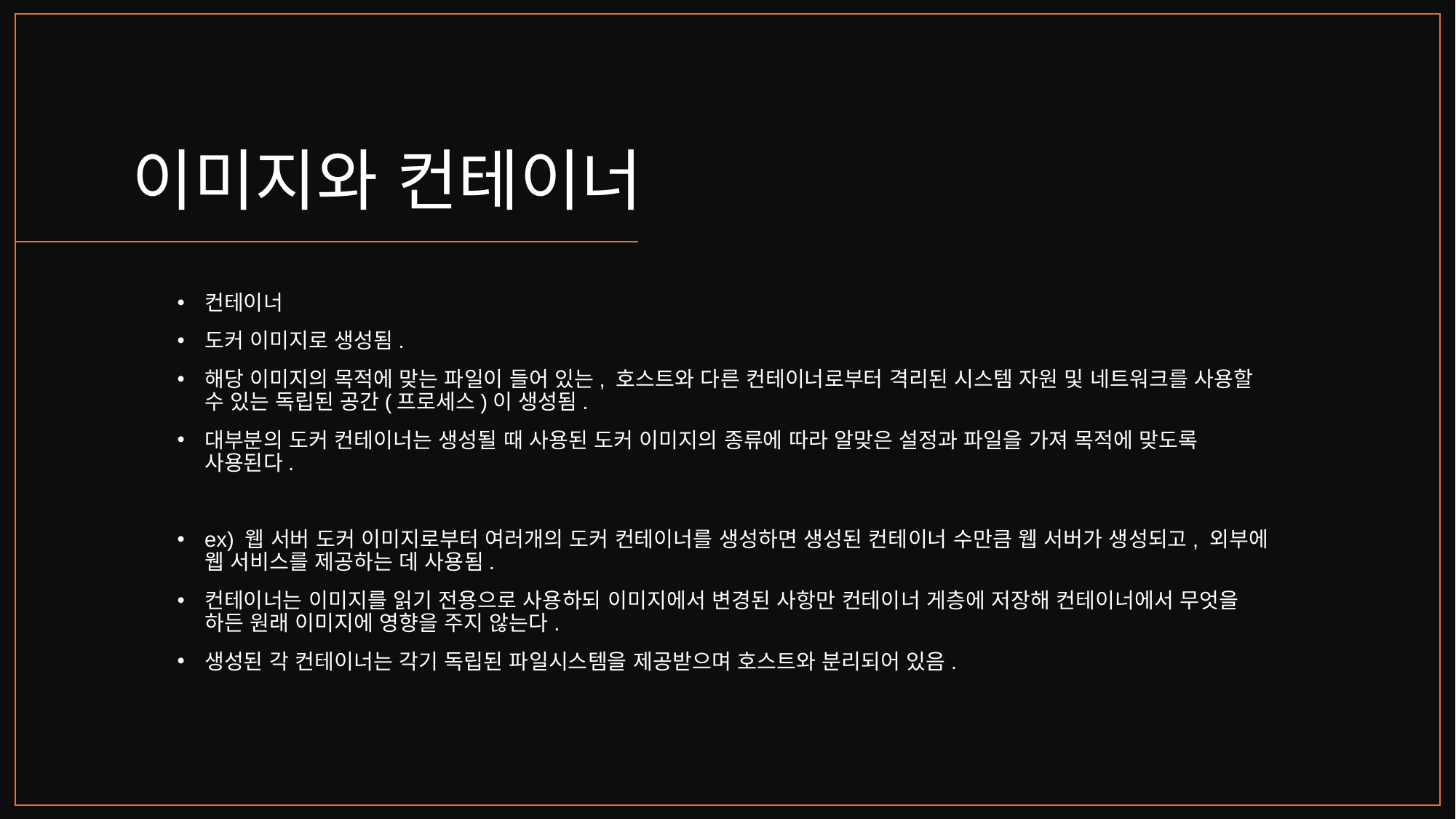

# 이미지와 컨테이너
컨테이너
도커 이미지로 생성됨.
해당 이미지의 목적에 맞는 파일이 들어 있는, 호스트와 다른 컨테이너로부터 격리된 시스템 자원 및 네트워크를 사용할 수 있는 독립된 공간(프로세스)이 생성됨.
대부분의 도커 컨테이너는 생성될 때 사용된 도커 이미지의 종류에 따라 알맞은 설정과 파일을 가져 목적에 맞도록 사용된다.

ex) 웹 서버 도커 이미지로부터 여러개의 도커 컨테이너를 생성하면 생성된 컨테이너 수만큼 웹 서버가 생성되고, 외부에 웹 서비스를 제공하는 데 사용됨.
컨테이너는 이미지를 읽기 전용으로 사용하되 이미지에서 변경된 사항만 컨테이너 게층에 저장해 컨테이너에서 무엇을 하든 원래 이미지에 영향을 주지 않는다.
생성된 각 컨테이너는 각기 독립된 파일시스템을 제공받으며 호스트와 분리되어 있음.